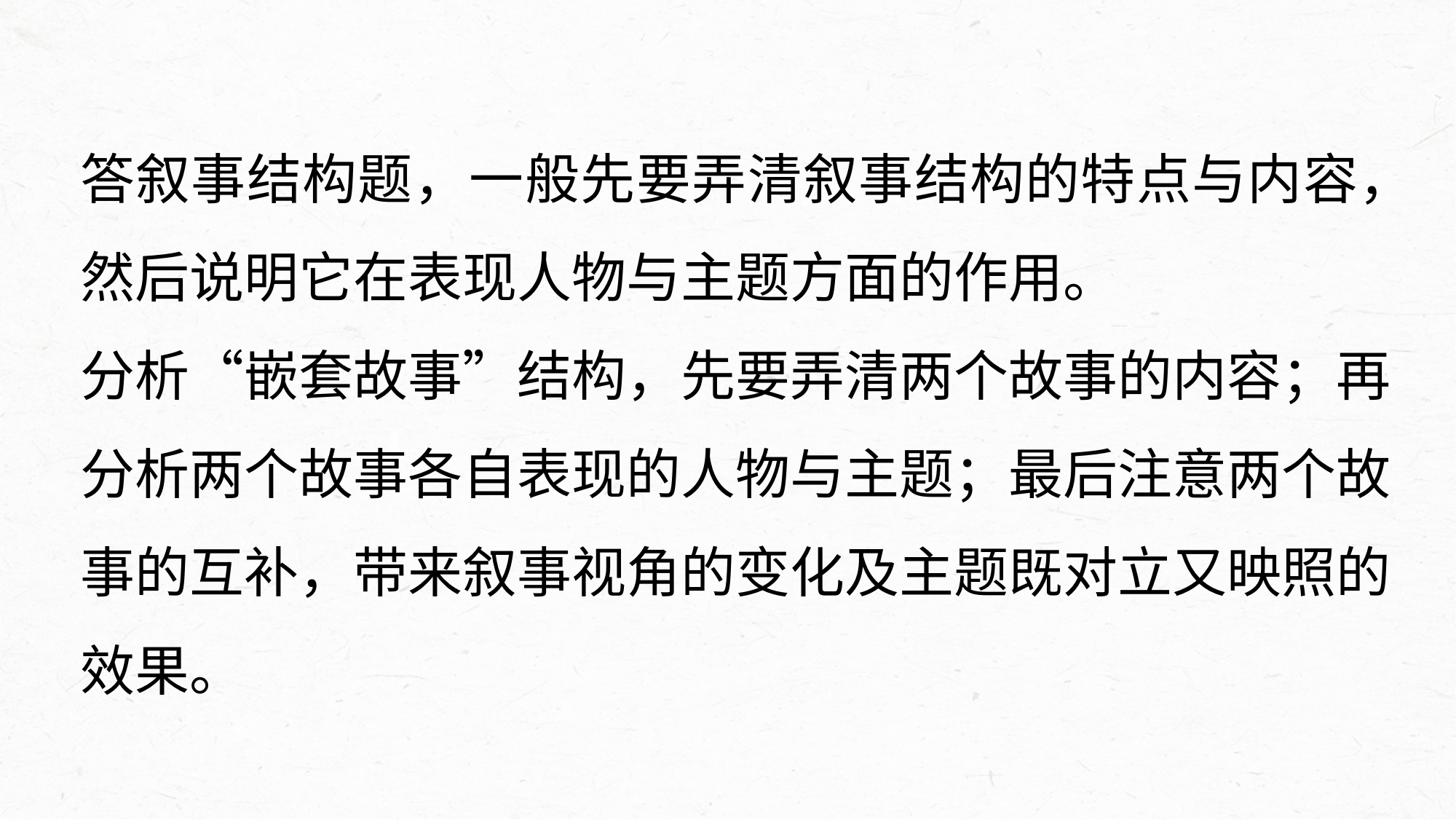

答叙事结构题，一般先要弄清叙事结构的特点与内容，然后说明它在表现人物与主题方面的作用。
分析“嵌套故事”结构，先要弄清两个故事的内容；再分析两个故事各自表现的人物与主题；最后注意两个故事的互补，带来叙事视角的变化及主题既对立又映照的效果。